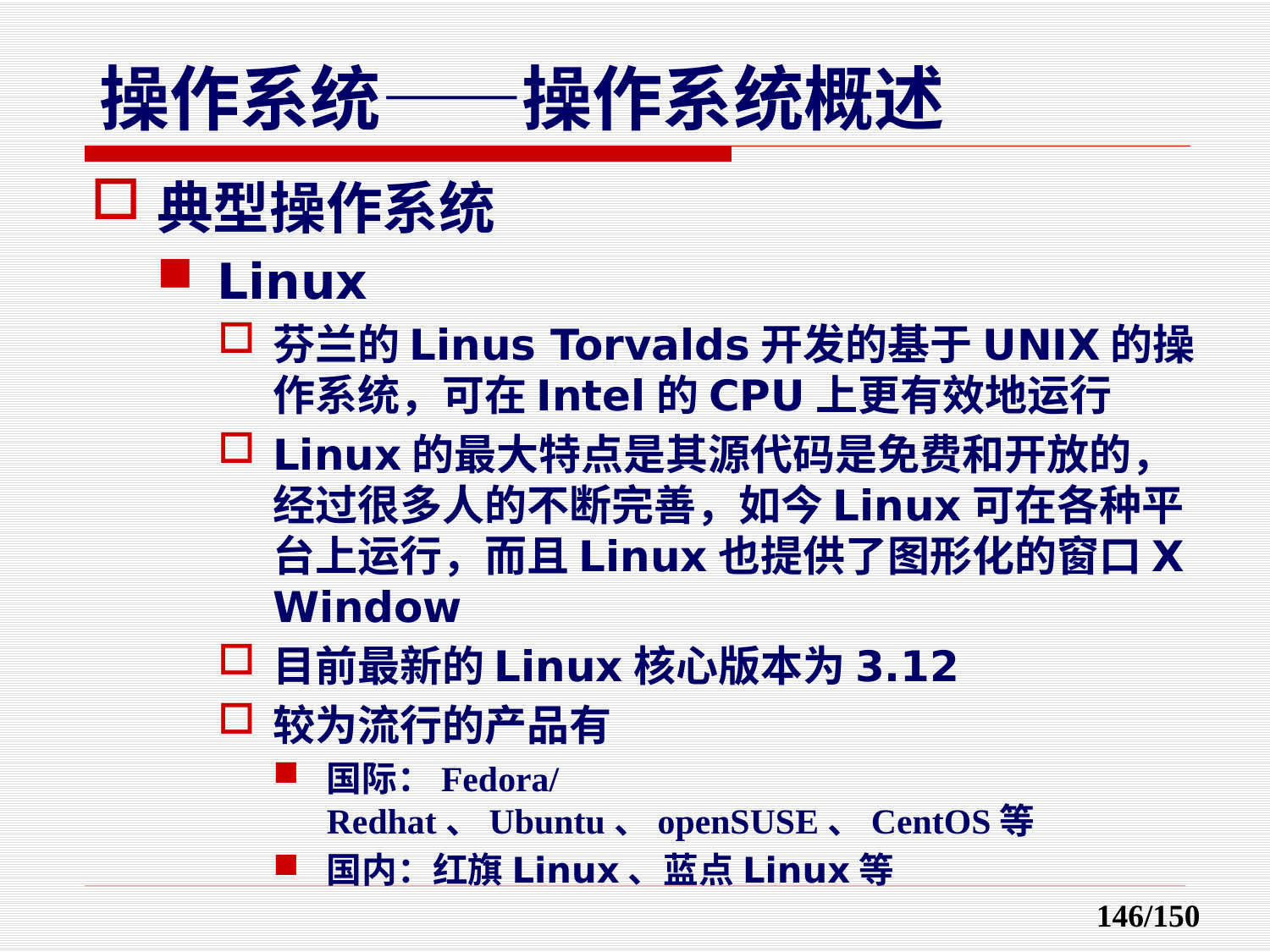

典型操作系统
Linux
芬兰的Linus Torvalds开发的基于UNIX的操作系统，可在Intel的CPU上更有效地运行
Linux的最大特点是其源代码是免费和开放的，经过很多人的不断完善，如今Linux可在各种平台上运行，而且Linux也提供了图形化的窗口X Window
目前最新的Linux核心版本为3.12
较为流行的产品有
国际：Fedora/Redhat、Ubuntu、openSUSE、CentOS等
国内：红旗Linux、蓝点Linux等